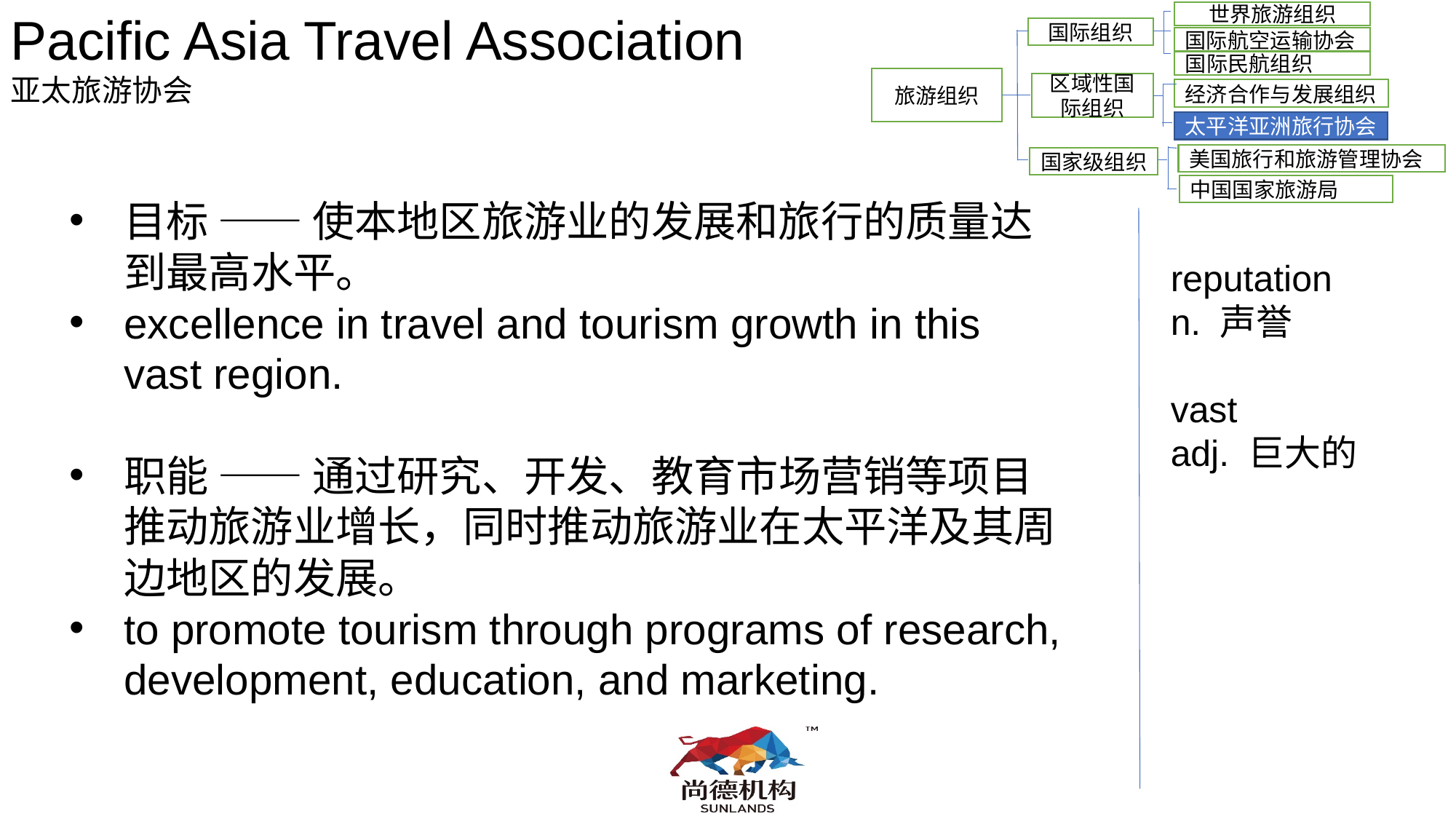

Pacific Asia Travel Association
亚太旅游协会
世界旅游组织
国际组织
国际航空运输协会
国际民航组织
旅游组织
区域性国际组织
经济合作与发展组织
太平洋亚洲旅行协会
美国旅行和旅游管理协会
国家级组织
中国国家旅游局
目标 —— 使本地区旅游业的发展和旅行的质量达到最高水平。
excellence in travel and tourism growth in this vast region.

职能 —— 通过研究、开发、教育市场营销等项目推动旅游业增长，同时推动旅游业在太平洋及其周边地区的发展。
to promote tourism through programs of research, development, education, and marketing.
 reputation
 n. 声誉

 vast
 adj. 巨大的